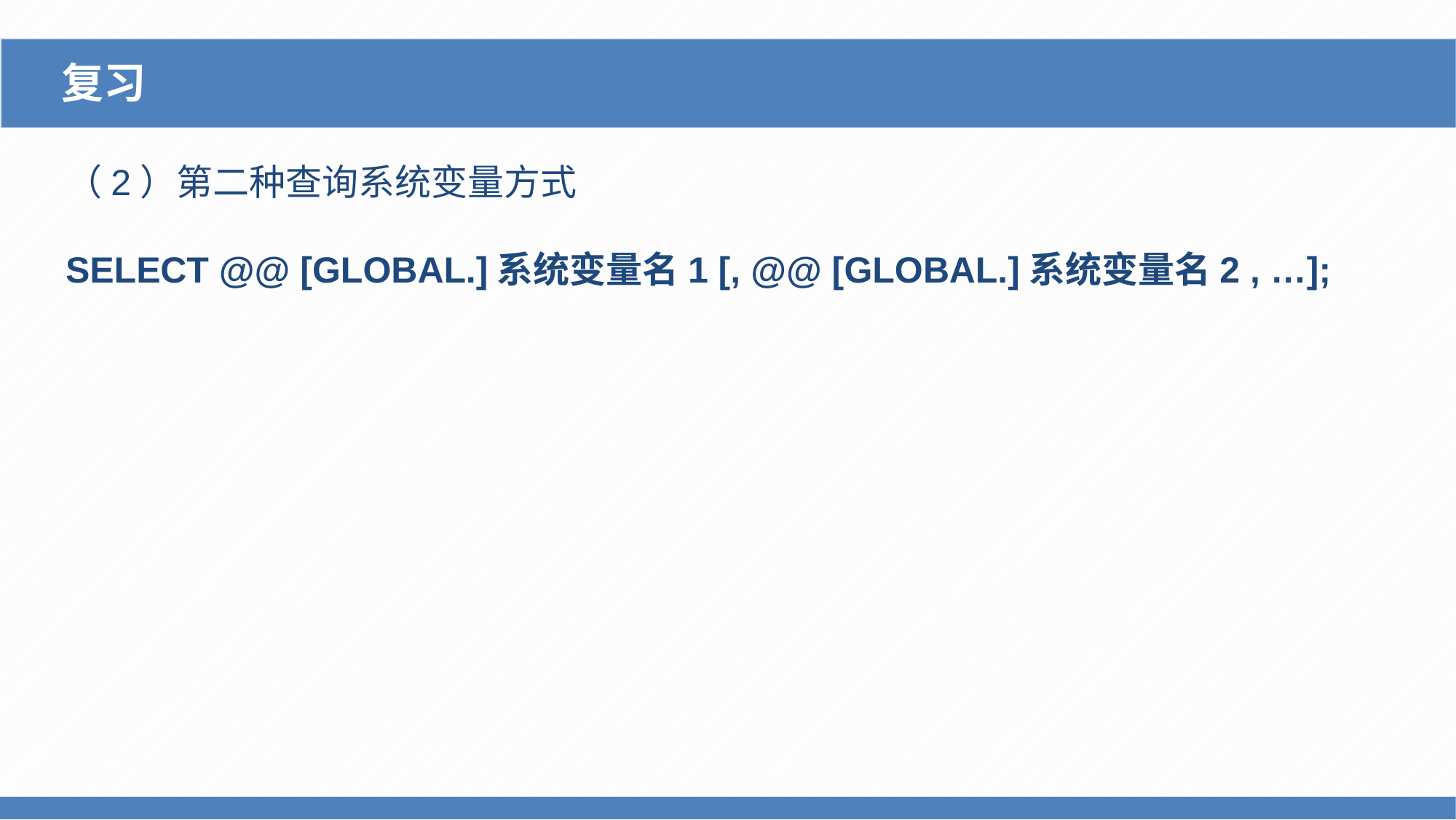

复习
（2）第二种查询系统变量方式

SELECT @@ [GLOBAL.]系统变量名1 [, @@ [GLOBAL.]系统变量名2 , …];